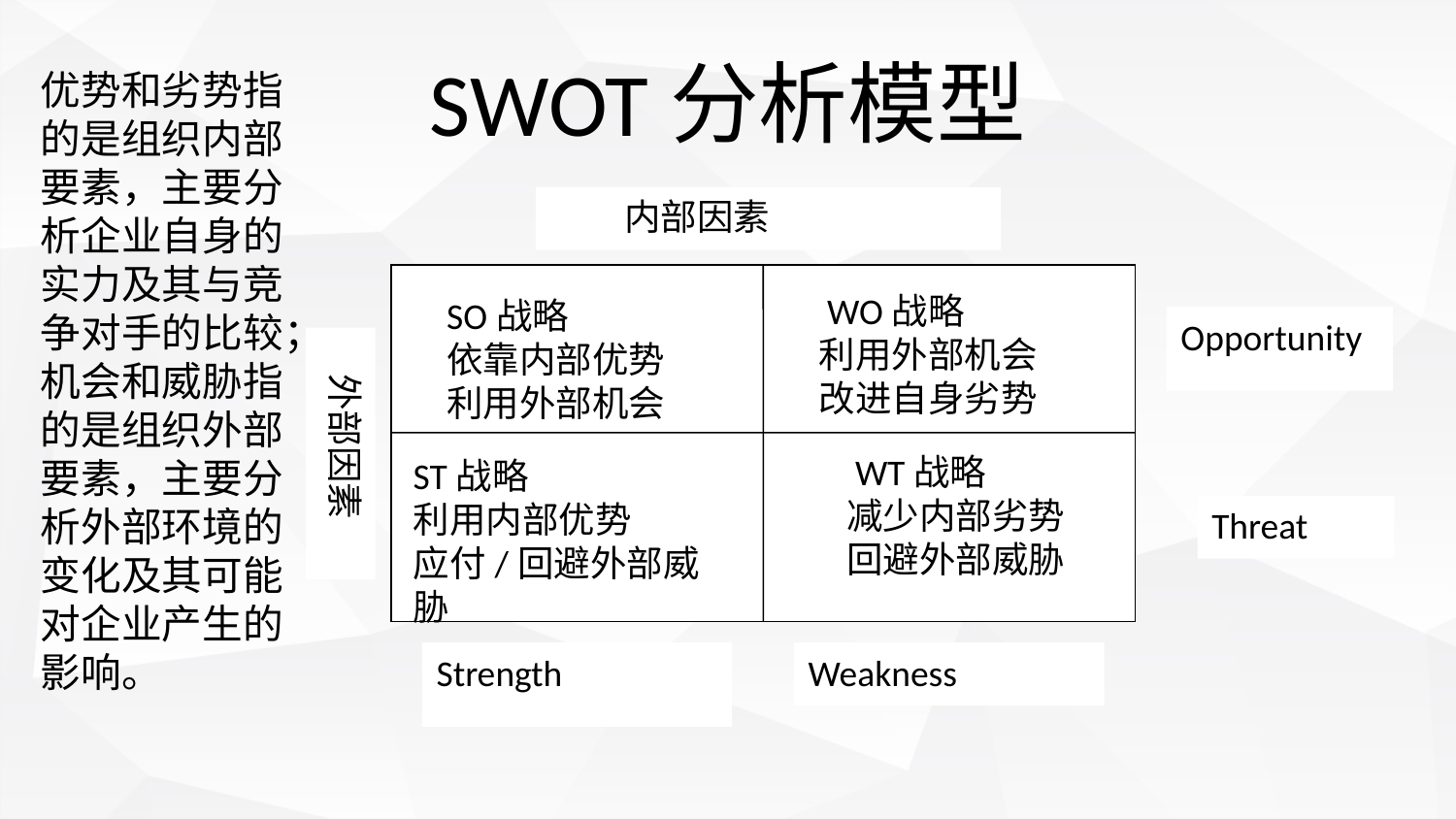

# SWOT分析模型
优势和劣势指的是组织内部要素，主要分析企业自身的实力及其与竞争对手的比较；机会和威胁指的是组织外部要素，主要分析外部环境的变化及其可能对企业产生的影响。

内部因素

 WO战略
利用外部机会
改进自身劣势

SO战略
依靠内部优势
利用外部机会

Opportunity

外部因素

 WT战略
减少内部劣势
回避外部威胁

ST战略
利用内部优势
应付/回避外部威胁

Threat

Strength

Weakness